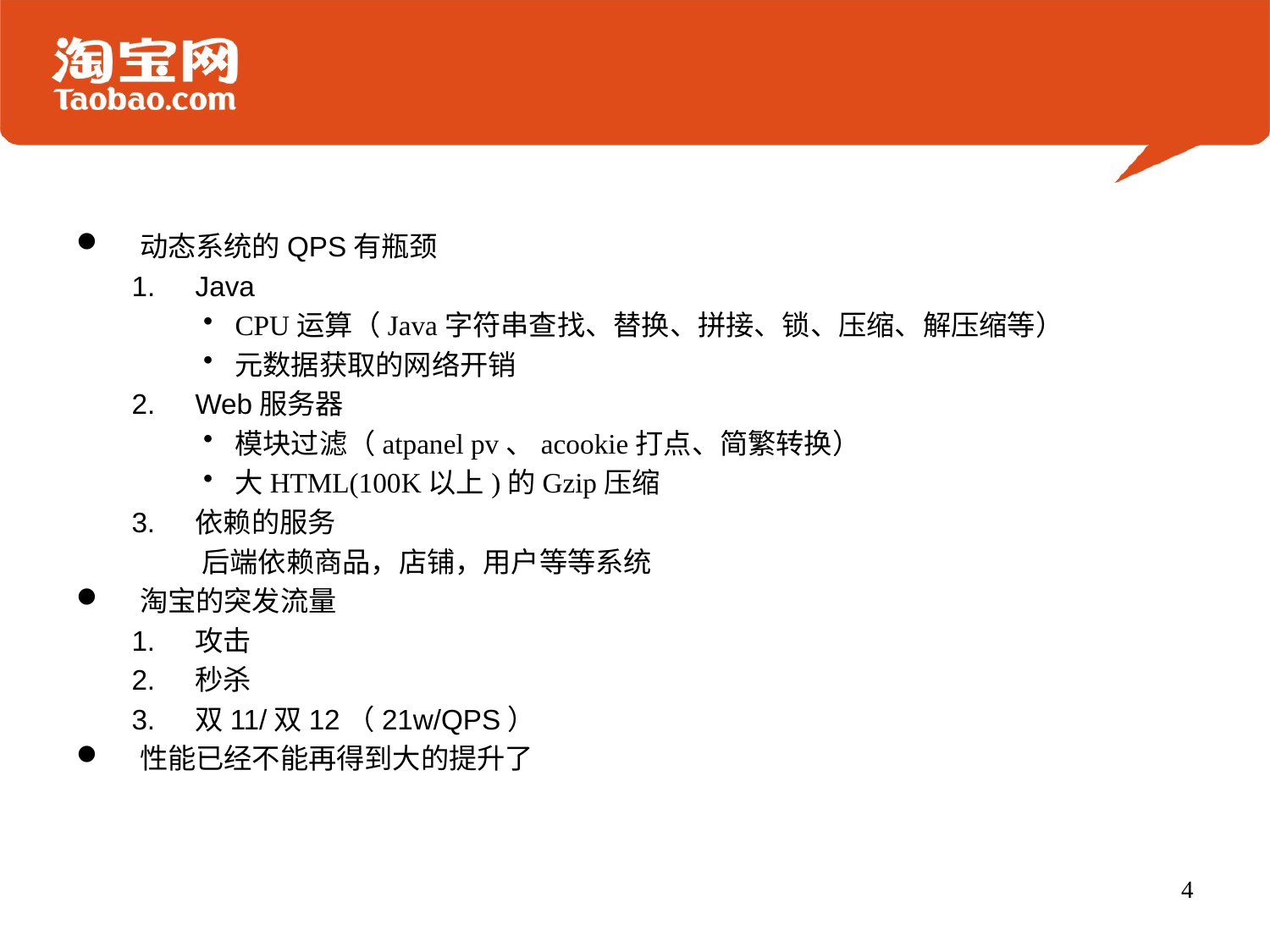

动态系统的QPS有瓶颈
Java
CPU运算（Java字符串查找、替换、拼接、锁、压缩、解压缩等）
元数据获取的网络开销
Web服务器
模块过滤（atpanel pv、acookie打点、简繁转换）
大HTML(100K以上)的Gzip压缩
依赖的服务
          后端依赖商品，店铺，用户等等系统
淘宝的突发流量
攻击
秒杀
双11/双12（21w/QPS）
性能已经不能再得到大的提升了

4